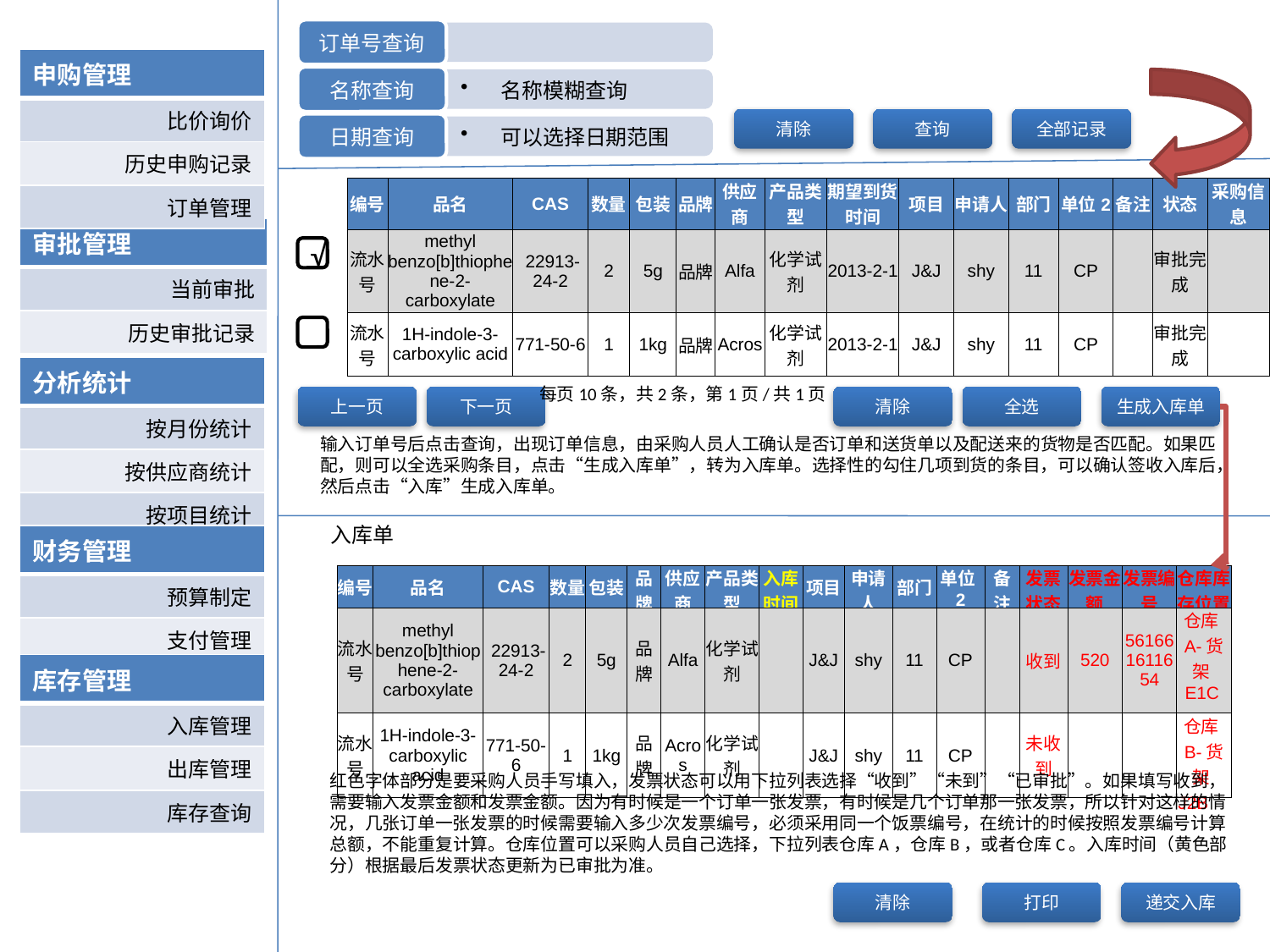

订单号查询
名称查询
名称模糊查询
日期查询
可以选择日期范围
| 申购管理 |
| --- |
| 比价询价 |
| 历史申购记录 |
| 订单管理 |

清除
查询
全部记录
| 编号 | 品名 | CAS | 数量 | 包装 | 品牌 | 供应商 | 产品类型 | 期望到货时间 | 项目 | 申请人 | 部门 | 单位2 | 备注 | 状态 | 采购信息 |
| --- | --- | --- | --- | --- | --- | --- | --- | --- | --- | --- | --- | --- | --- | --- | --- |
| 流水号 | methyl benzo[b]thiophene-2-carboxylate | 22913-24-2 | 2 | 5g | 品牌 | Alfa | 化学试剂 | 2013-2-1 | J&J | shy | 11 | CP |  | 审批完成 |  |
| 流水号 | 1H-indole-3-carboxylic acid | 771-50-6 | 1 | 1kg | 品牌 | Acros | 化学试剂 | 2013-2-1 | J&J | shy | 11 | CP |  | 审批完成 |  |
| 审批管理 |
| --- |
| 当前审批 |
| 历史审批记录 |
√

| 分析统计 |
| --- |
| 按月份统计 |
| 按供应商统计 |
| 按项目统计 |
每页10条，共2条，第1页/共1页
上一页
下一页
清除
全选
生成入库单
输入订单号后点击查询，出现订单信息，由采购人员人工确认是否订单和送货单以及配送来的货物是否匹配。如果匹配，则可以全选采购条目，点击“生成入库单”，转为入库单。选择性的勾住几项到货的条目，可以确认签收入库后，然后点击“入库”生成入库单。

入库单
| 财务管理 |
| --- |
| 预算制定 |
| 支付管理 |
| 编号 | 品名 | CAS | 数量 | 包装 | 品牌 | 供应商 | 产品类型 | 入库时间 | 项目 | 申请人 | 部门 | 单位2 | 备注 | 发票状态 | 发票金额 | 发票编号 | 仓库库存位置 |
| --- | --- | --- | --- | --- | --- | --- | --- | --- | --- | --- | --- | --- | --- | --- | --- | --- | --- |
| 流水号 | methyl benzo[b]thiophene-2-carboxylate | 22913-24-2 | 2 | 5g | 品牌 | Alfa | 化学试剂 |  | J&J | shy | 11 | CP |  | 收到 | 520 | 561661611654 | 仓库A-货架E1C |
| 流水号 | 1H-indole-3-carboxylic acid | 771-50-6 | 1 | 1kg | 品牌 | Acros | 化学试剂 |  | J&J | shy | 11 | CP |  | 未收到 |  |  | 仓库B-货架J2B |
| 库存管理 |
| --- |
| 入库管理 |
| 出库管理 |
| 库存查询 |
红色字体部分是要采购人员手写填入，发票状态可以用下拉列表选择“收到”“未到”“已审批”。如果填写收到，需要输入发票金额和发票金额。因为有时候是一个订单一张发票，有时候是几个订单那一张发票，所以针对这样的情况，几张订单一张发票的时候需要输入多少次发票编号，必须采用同一个饭票编号，在统计的时候按照发票编号计算总额，不能重复计算。仓库位置可以采购人员自己选择，下拉列表仓库A，仓库B，或者仓库C。入库时间（黄色部分）根据最后发票状态更新为已审批为准。
清除
打印
递交入库